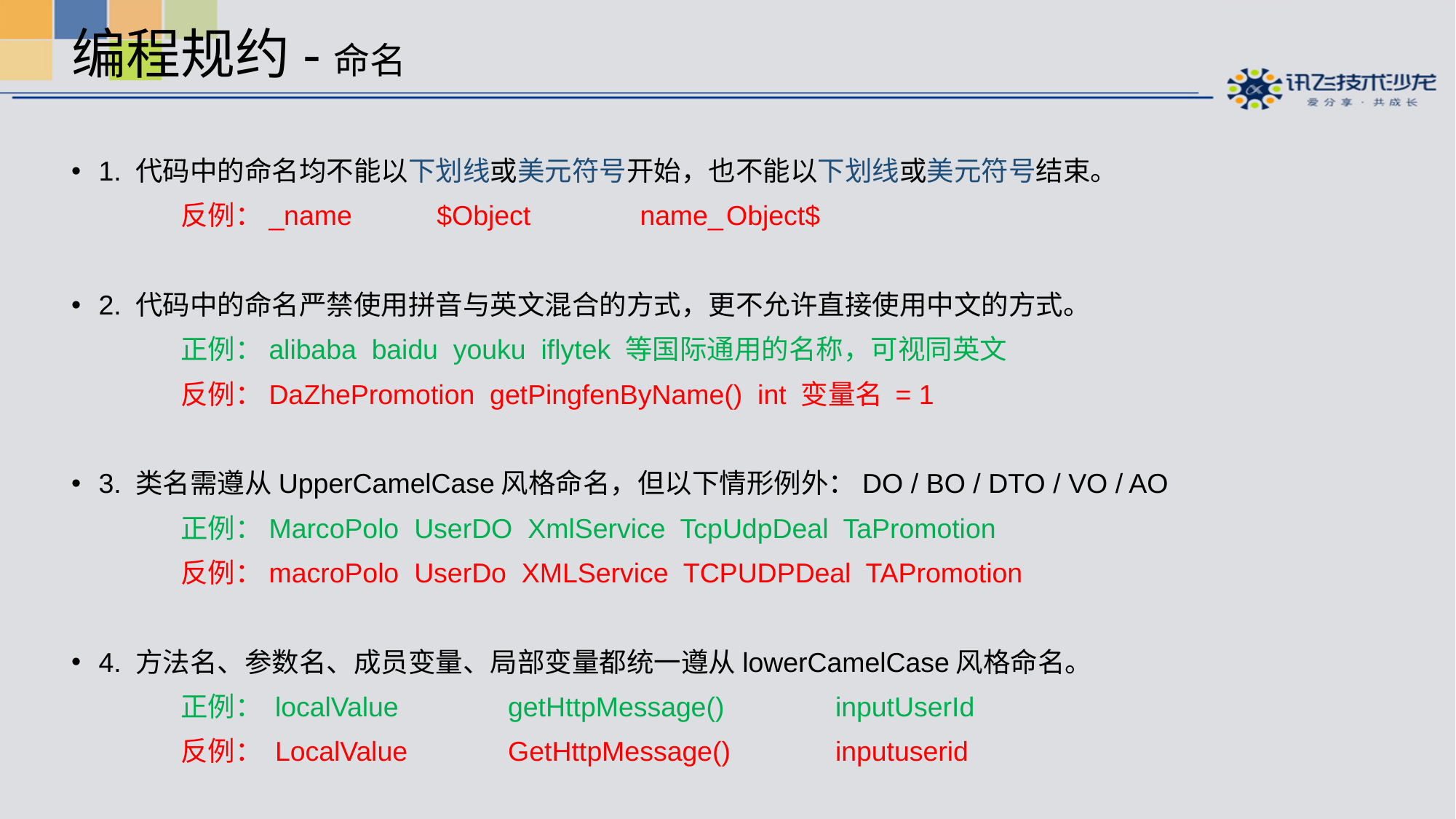

# 编程规约-命名

1. 代码中的命名均不能以下划线或美元符号开始，也不能以下划线或美元符号结束。
	反例：_name	     $Object	   name_	Object$

2. 代码中的命名严禁使用拼音与英文混合的方式，更不允许直接使用中文的方式。
	正例：alibaba  baidu  youku  iflytek 等国际通用的名称，可视同英文
	反例：DaZhePromotion  getPingfenByName()  int 变量名 = 1

3. 类名需遵从UpperCamelCase风格命名，但以下情形例外：DO / BO / DTO / VO / AO
	正例：MarcoPolo  UserDO  XmlService  TcpUdpDeal  TaPromotion
	反例：macroPolo  UserDo  XMLService  TCPUDPDeal  TAPromotion

4. 方法名、参数名、成员变量、局部变量都统一遵从lowerCamelCase风格命名。
	正例： localValue  	getHttpMessage()  	inputUserId
	反例： LocalValue 	GetHttpMessage()	inputuserid